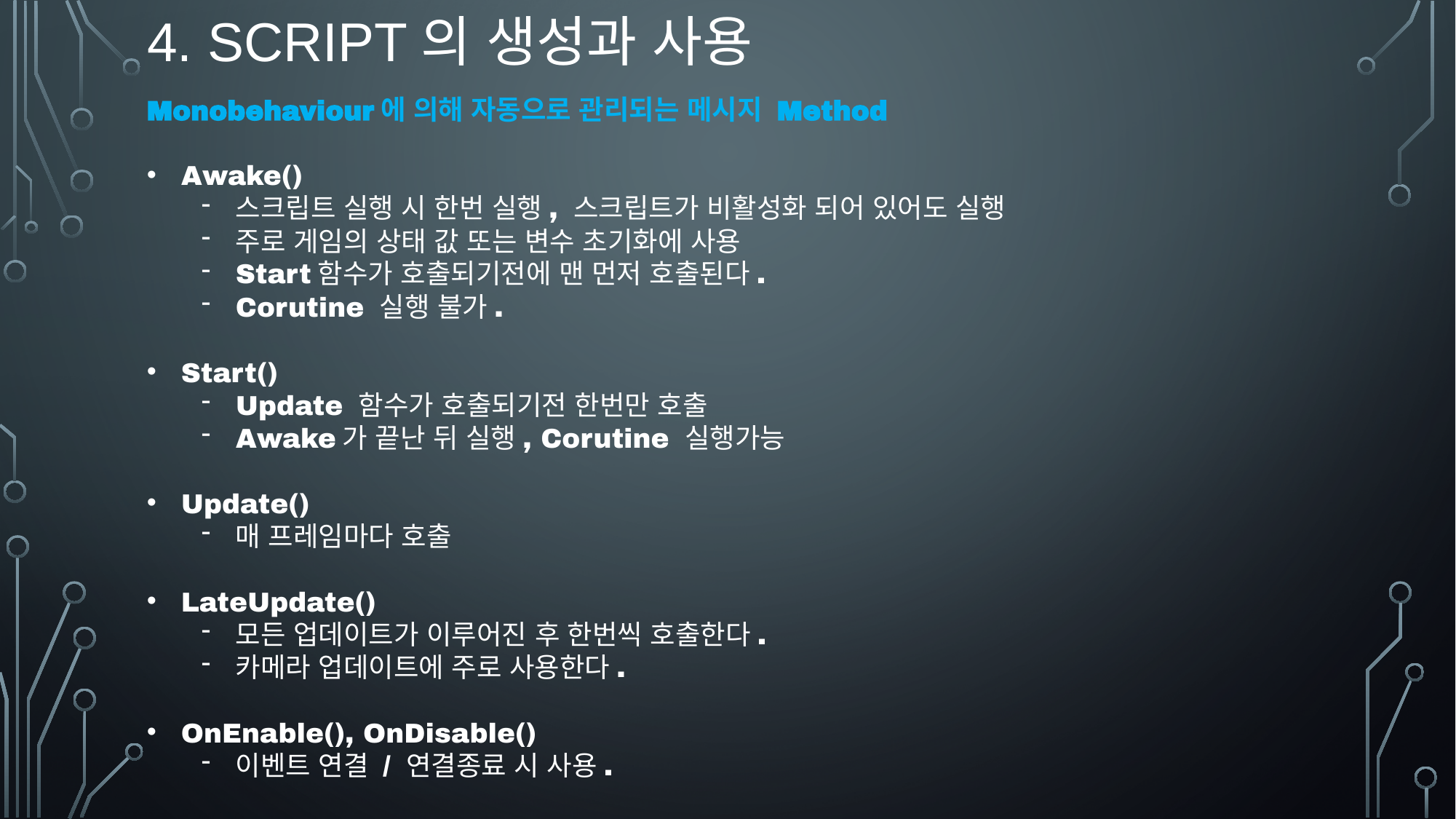

# 4. Script의 생성과 사용
Monobehaviour에 의해 자동으로 관리되는 메시지 Method

Awake()
스크립트 실행 시 한번 실행, 스크립트가 비활성화 되어 있어도 실행
주로 게임의 상태 값 또는 변수 초기화에 사용
Start함수가 호출되기전에 맨 먼저 호출된다.
Corutine 실행 불가.

Start()
Update 함수가 호출되기전 한번만 호출
Awake가 끝난 뒤 실행, Corutine 실행가능

Update()
매 프레임마다 호출

LateUpdate()
모든 업데이트가 이루어진 후 한번씩 호출한다.
카메라 업데이트에 주로 사용한다.

OnEnable(), OnDisable()
이벤트 연결 / 연결종료 시 사용.